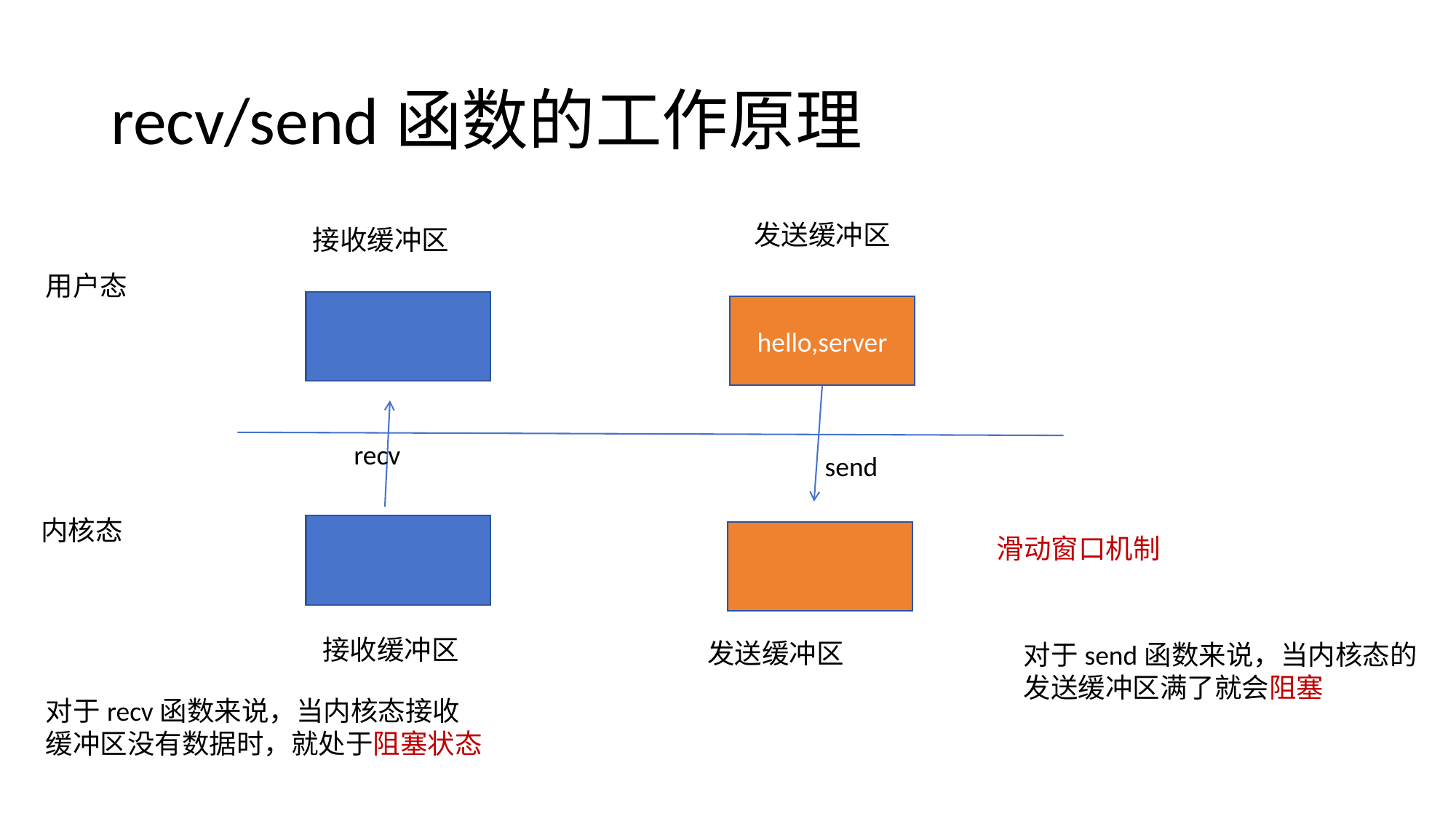

# recv/send函数的工作原理
发送缓冲区
接收缓冲区
用户态

hello,server
recv
send
内核态

滑动窗口机制
接收缓冲区
发送缓冲区
对于send函数来说，当内核态的发送缓冲区满了就会阻塞
对于recv函数来说，当内核态接收缓冲区没有数据时，就处于阻塞状态